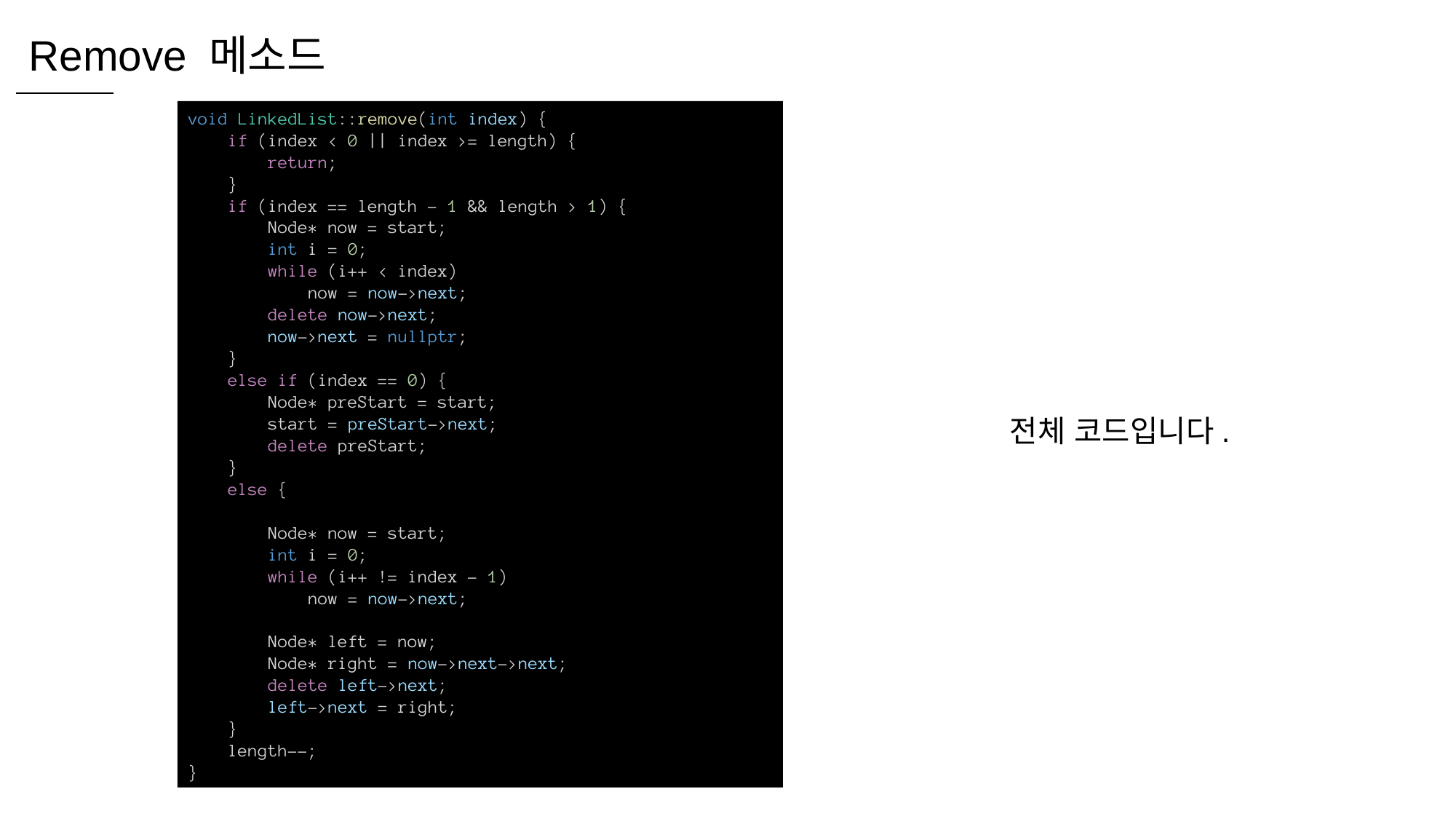

Remove 메소드
void LinkedList::remove(int index) {
    if (index < 0 || index >= length) {
        return;
    }
    if (index == length - 1 && length > 1) {
        Node* now = start;
        int i = 0;
        while (i++ < index)
            now = now->next;
        delete now->next;
        now->next = nullptr;
    }
    else if (index == 0) {
        Node* preStart = start;
        start = preStart->next;
        delete preStart;
    }
    else {
        Node* now = start;
        int i = 0;
        while (i++ != index - 1)
            now = now->next;
        Node* left = now;
        Node* right = now->next->next;
        delete left->next;
        left->next = right;
    }
    length--;
}
전체 코드입니다.